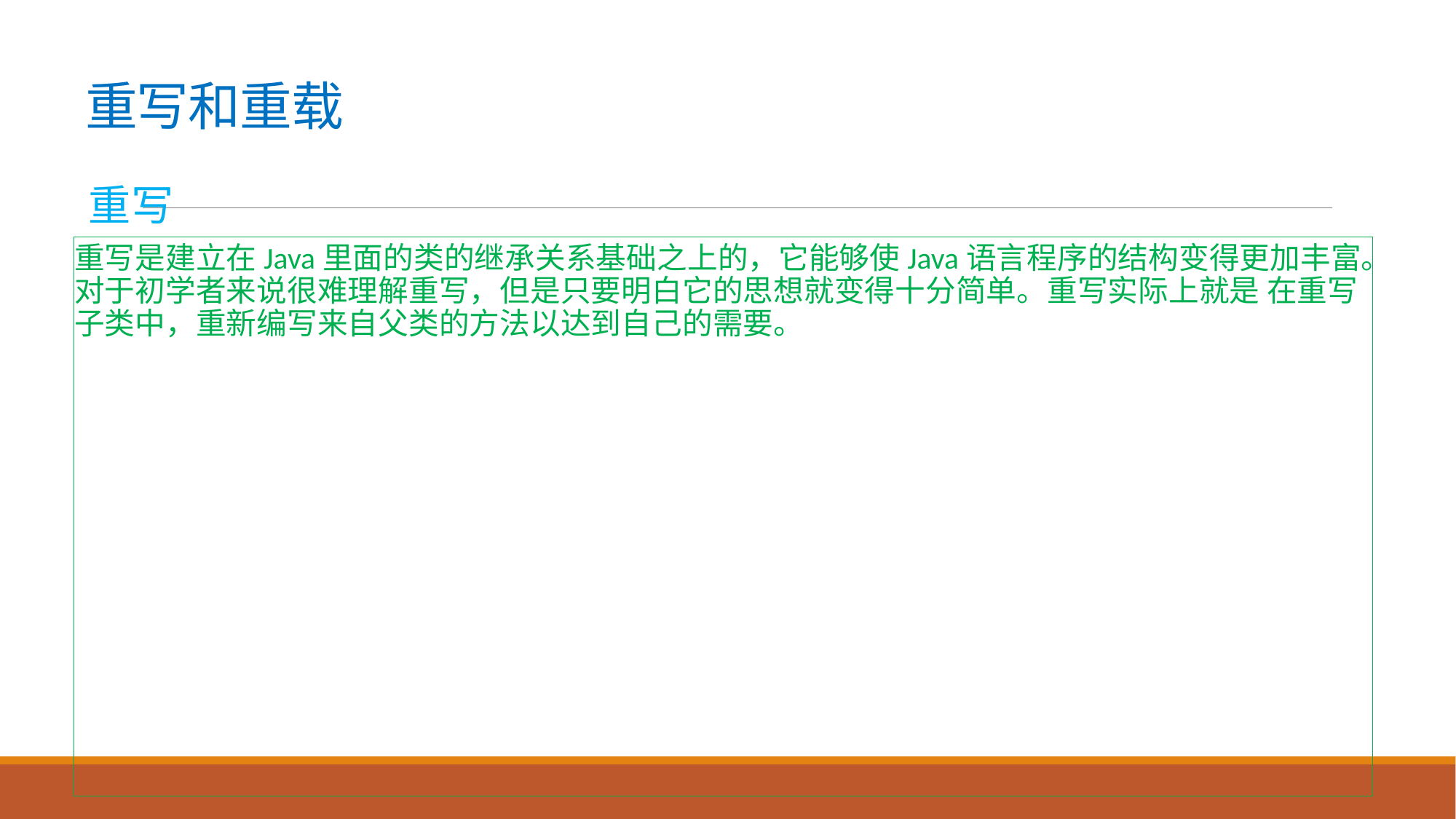

# 重写和重载
重写
重写是建立在Java里面的类的继承关系基础之上的，它能够使Java语言程序的结构变得更加丰富。对于初学者来说很难理解重写，但是只要明白它的思想就变得十分简单。重写实际上就是 在重写子类中，重新编写来自父类的方法以达到自己的需要。